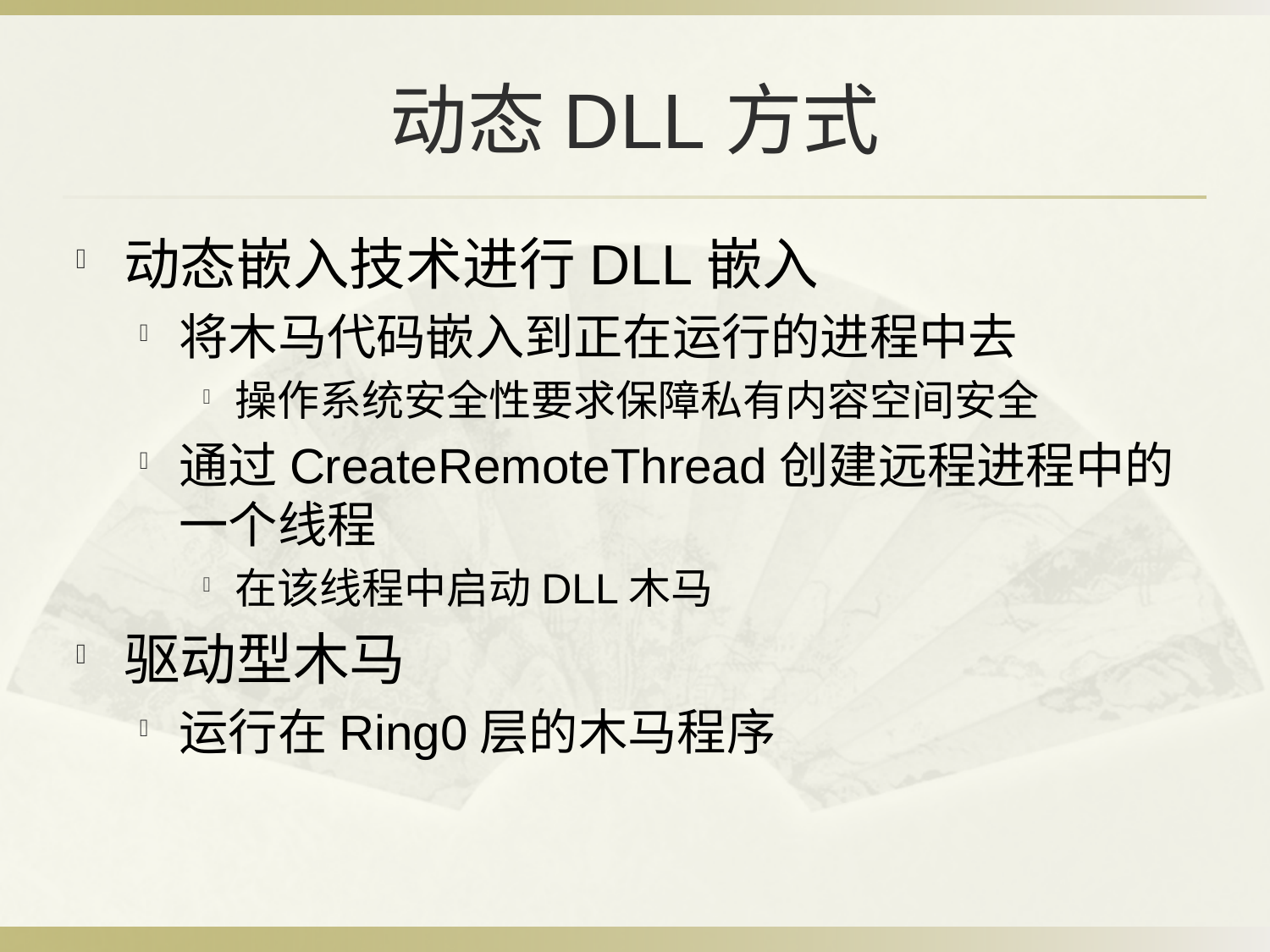

# 动态DLL方式
动态嵌入技术进行DLL嵌入
将木马代码嵌入到正在运行的进程中去
操作系统安全性要求保障私有内容空间安全
通过CreateRemoteThread创建远程进程中的一个线程
在该线程中启动DLL木马
驱动型木马
运行在Ring0层的木马程序